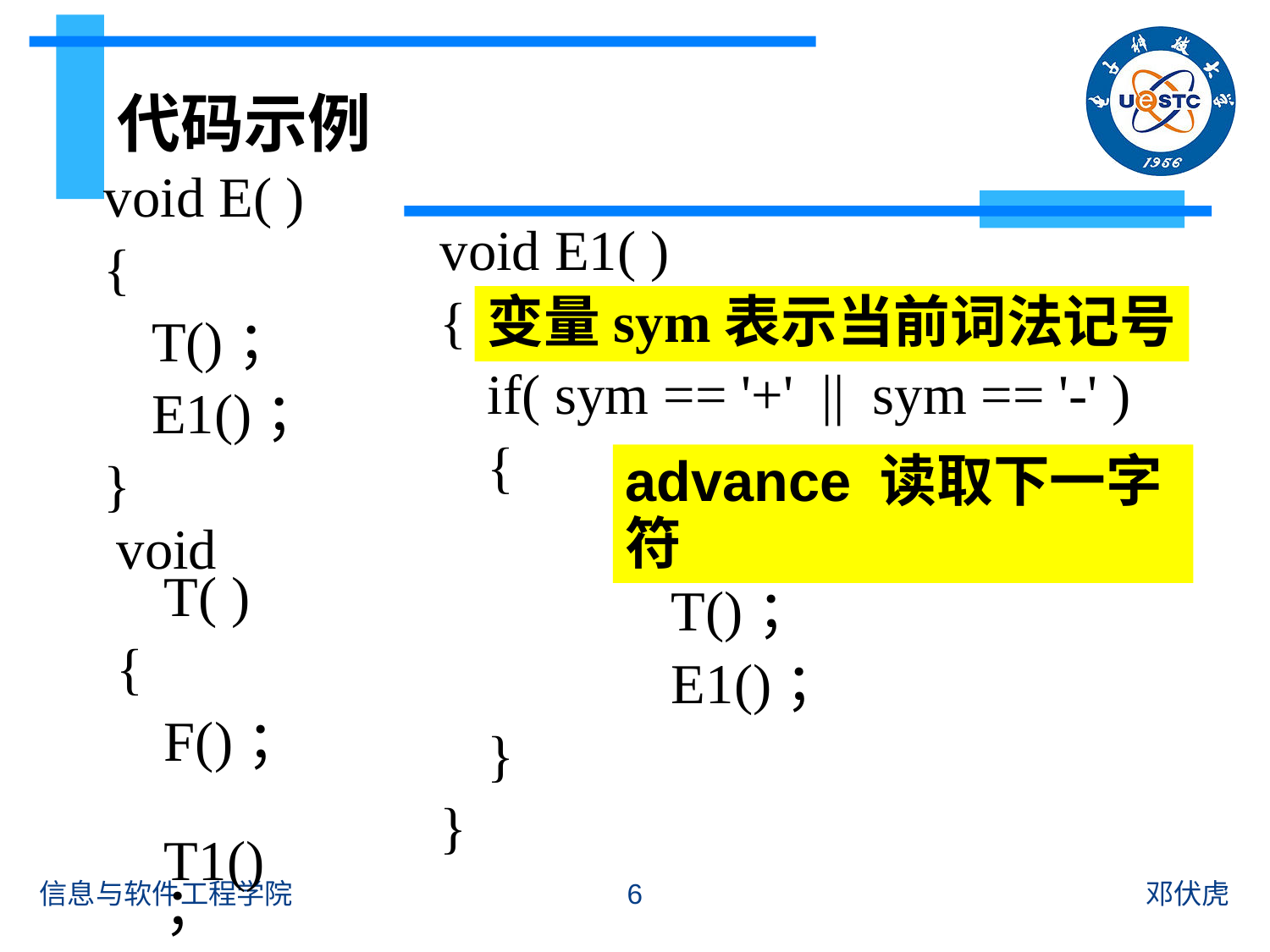

# 代码示例
void E( )
{
	T()；
	E1()；
}
void E1( )
{
	if( sym == '+'  ||  sym == '-' )
	{
		    advance()；
		    T()；
		    E1()；
	}
}
变量sym表示当前词法记号
advance 读取下一字符
void T( )
{
	F()；
	T1()；
}
6
信息与软件工程学院
邓伏虎